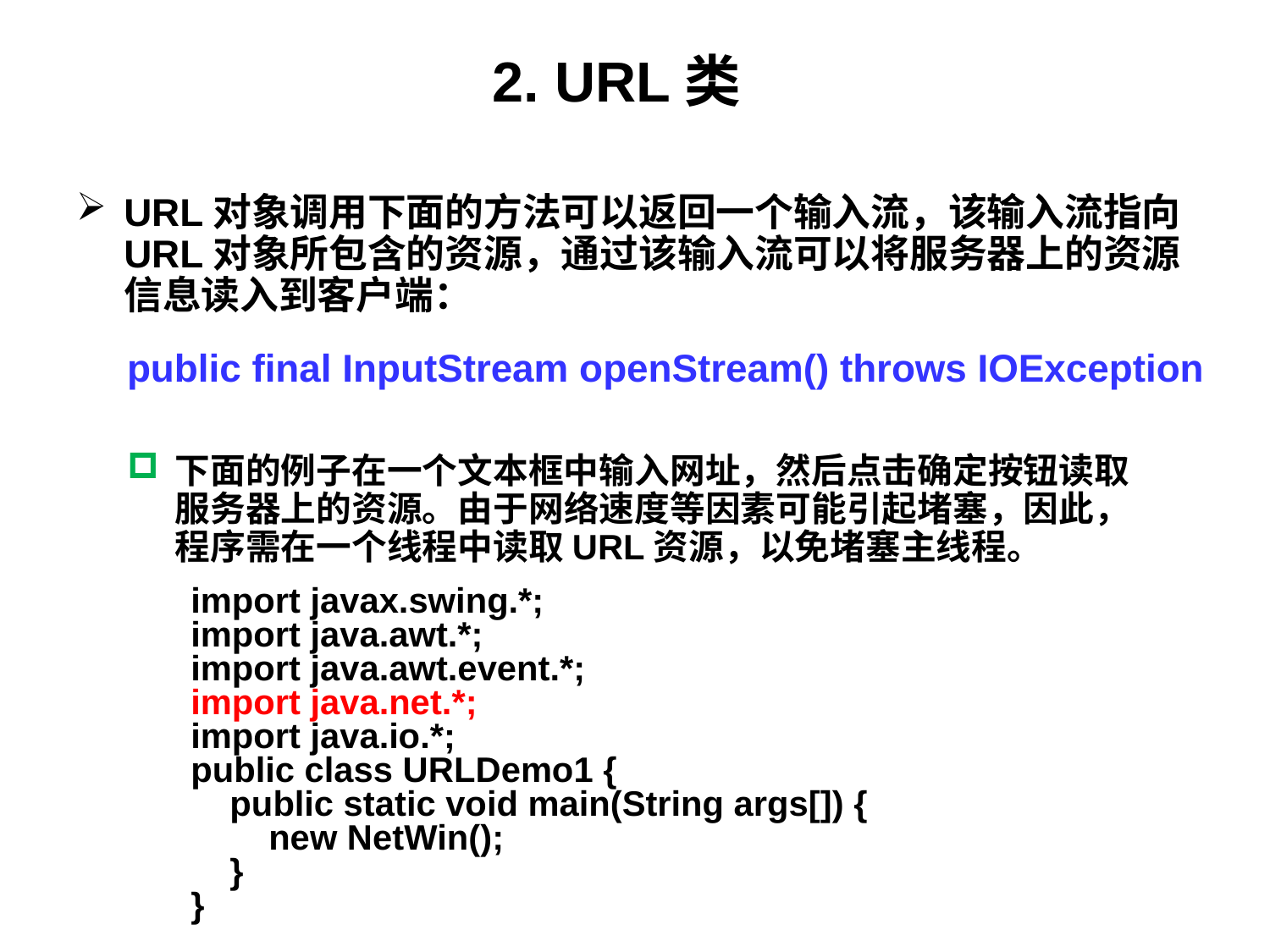

# 2. URL类
URL对象调用下面的方法可以返回一个输入流，该输入流指向URL对象所包含的资源，通过该输入流可以将服务器上的资源信息读入到客户端：

    public final InputStream openStream() throws IOException
下面的例子在一个文本框中输入网址，然后点击确定按钮读取服务器上的资源。由于网络速度等因素可能引起堵塞，因此，程序需在一个线程中读取URL资源，以免堵塞主线程。

import javax.swing.*;
import java.awt.*;
import java.awt.event.*;
import java.net.*;
import java.io.*;
public class URLDemo1 {
    public static void main(String args[]) {
        new NetWin();
    }
}